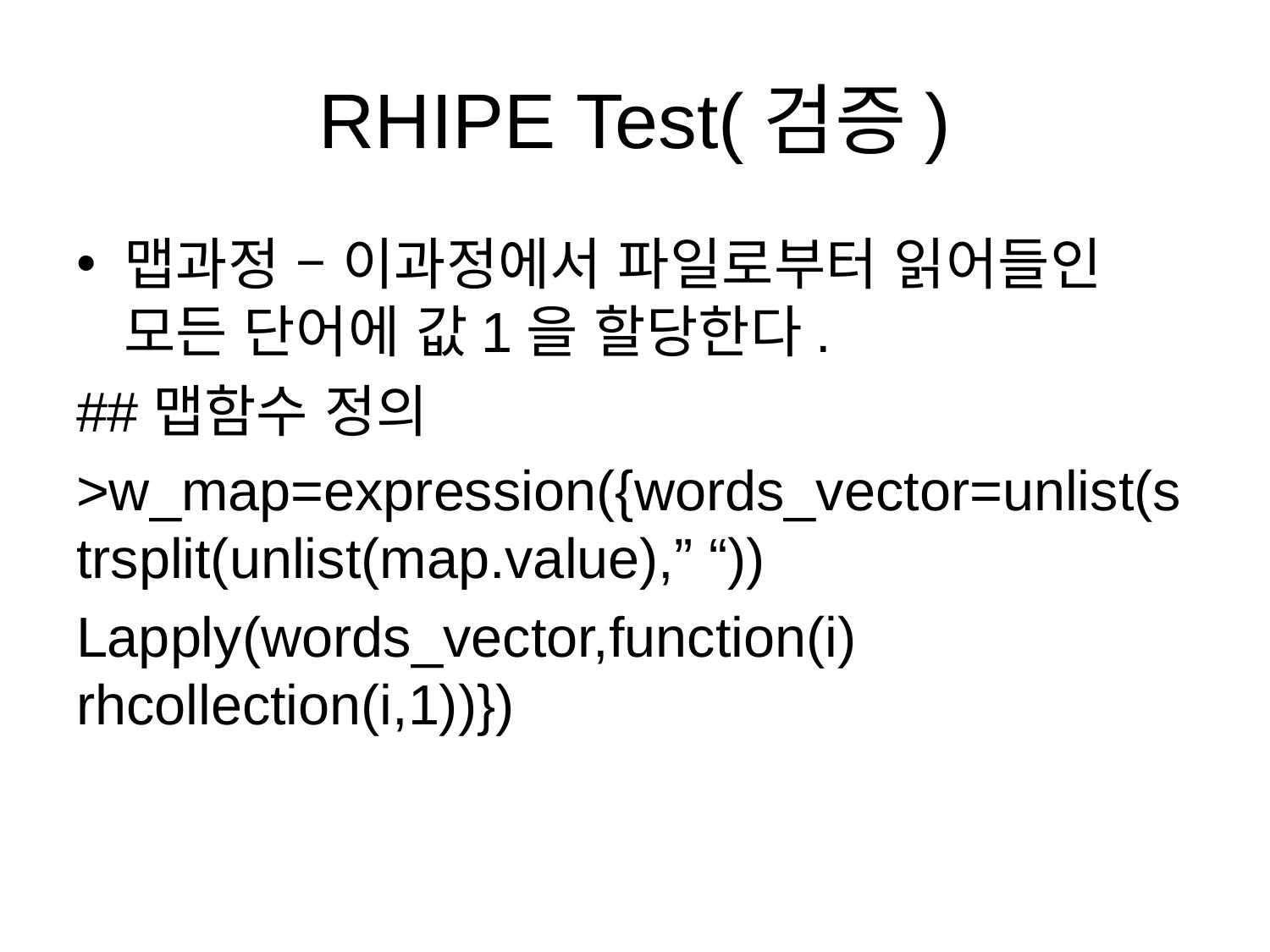

# RHIPE Test(검증)
맵과정 – 이과정에서 파일로부터 읽어들인 모든 단어에 값1을 할당한다.
##맵함수 정의
>w_map=expression({words_vector=unlist(strsplit(unlist(map.value),” “))
Lapply(words_vector,function(i) rhcollection(i,1))})